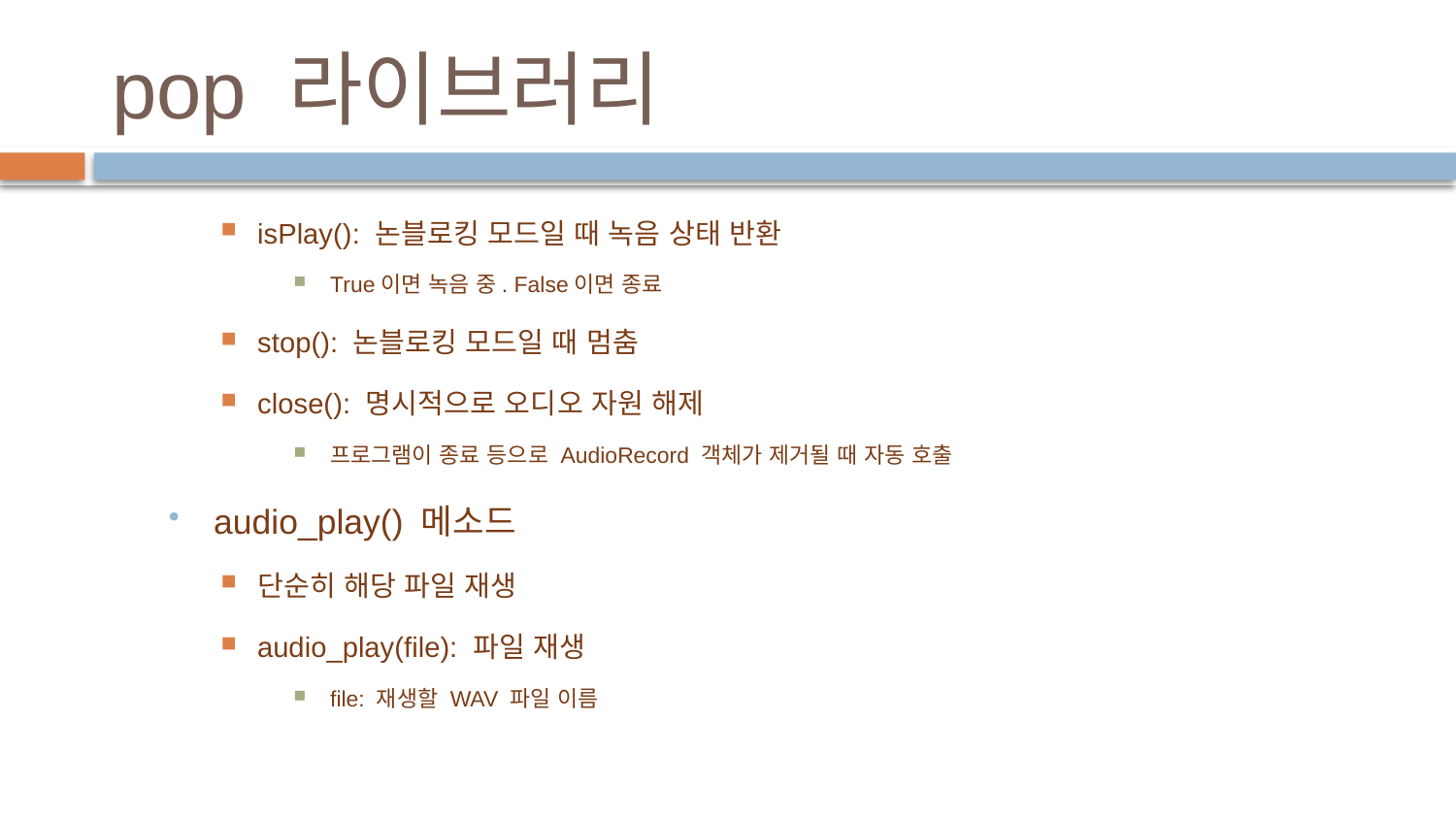

# pop 라이브러리
isPlay(): 논블로킹 모드일 때 녹음 상태 반환
True이면 녹음 중. False이면 종료
stop(): 논블로킹 모드일 때 멈춤
close(): 명시적으로 오디오 자원 해제
프로그램이 종료 등으로 AudioRecord 객체가 제거될 때 자동 호출
audio_play() 메소드
단순히 해당 파일 재생
audio_play(file): 파일 재생
file: 재생할 WAV 파일 이름